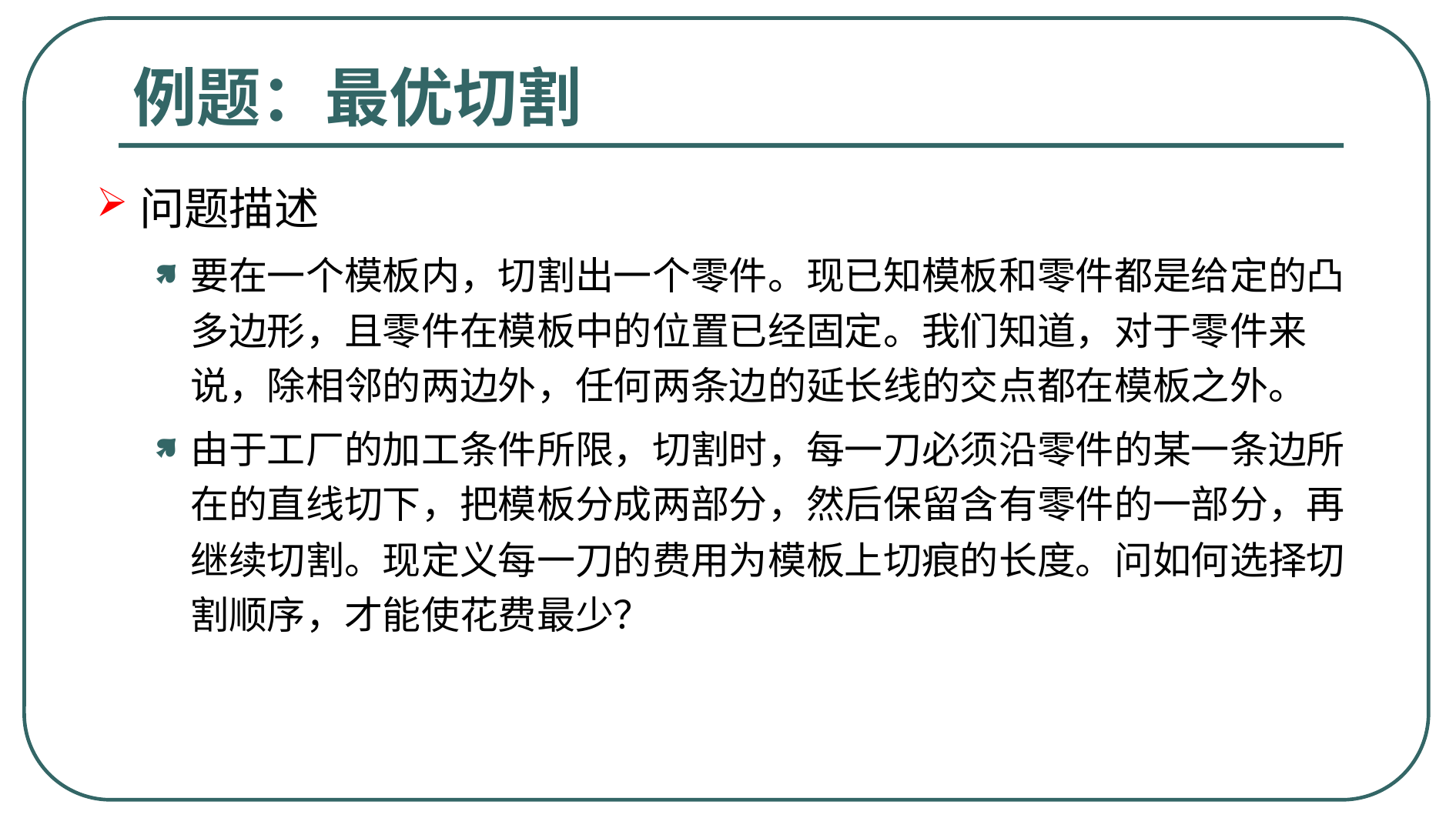

# 例题：最优切割
问题描述
要在一个模板内，切割出一个零件。现已知模板和零件都是给定的凸多边形，且零件在模板中的位置已经固定。我们知道，对于零件来说，除相邻的两边外，任何两条边的延长线的交点都在模板之外。
由于工厂的加工条件所限，切割时，每一刀必须沿零件的某一条边所在的直线切下，把模板分成两部分，然后保留含有零件的一部分，再继续切割。现定义每一刀的费用为模板上切痕的长度。问如何选择切割顺序，才能使花费最少？